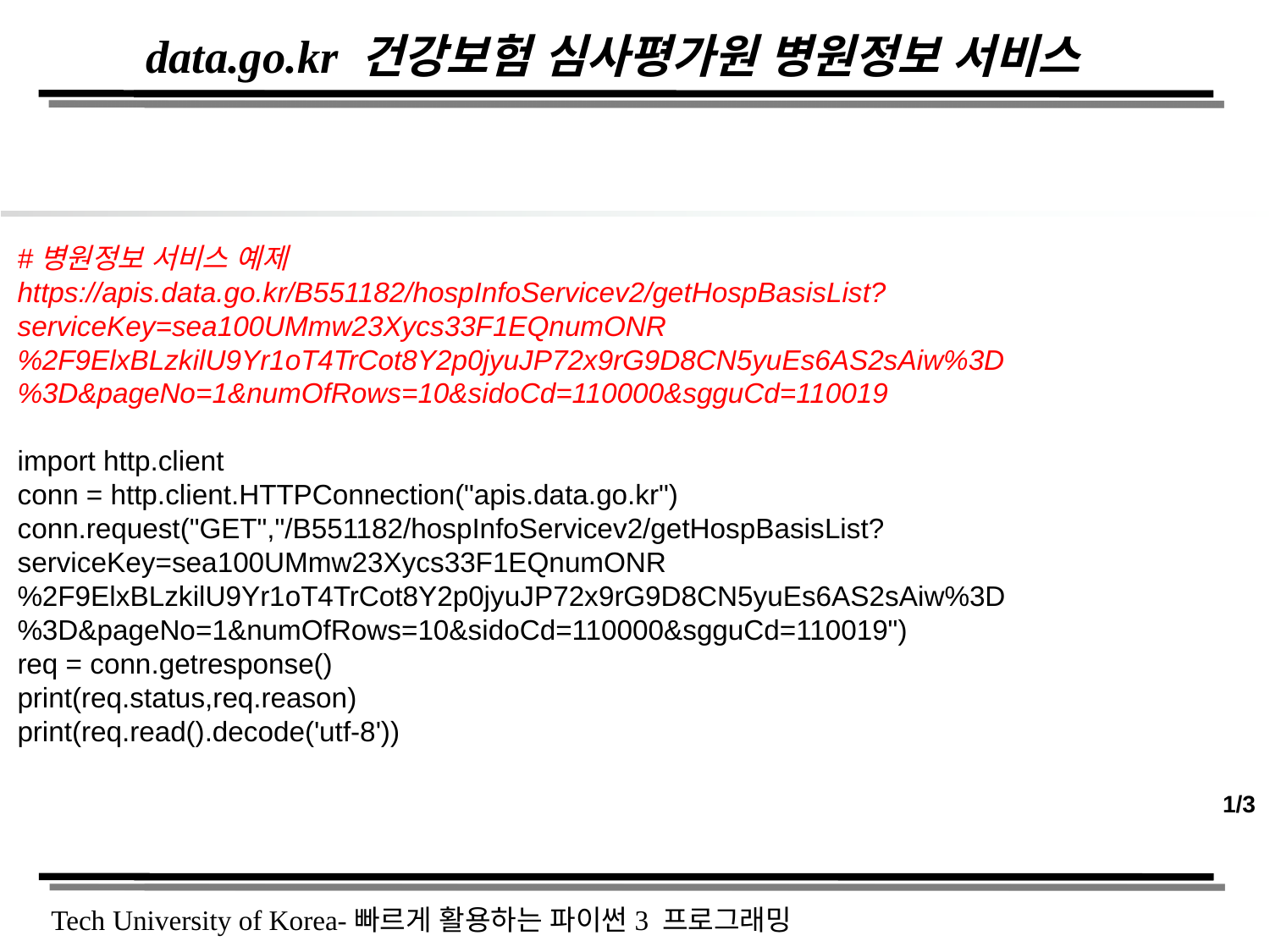

# data.go.kr 건강보험 심사평가원 병원정보 서비스

#병원정보 서비스 예제
https://apis.data.go.kr/B551182/hospInfoServicev2/getHospBasisList?serviceKey=sea100UMmw23Xycs33F1EQnumONR%2F9ElxBLzkilU9Yr1oT4TrCot8Y2p0jyuJP72x9rG9D8CN5yuEs6AS2sAiw%3D%3D&pageNo=1&numOfRows=10&sidoCd=110000&sgguCd=110019
import http.client
conn = http.client.HTTPConnection("apis.data.go.kr")
conn.request("GET","/B551182/hospInfoServicev2/getHospBasisList?serviceKey=sea100UMmw23Xycs33F1EQnumONR%2F9ElxBLzkilU9Yr1oT4TrCot8Y2p0jyuJP72x9rG9D8CN5yuEs6AS2sAiw%3D%3D&pageNo=1&numOfRows=10&sidoCd=110000&sgguCd=110019")
req = conn.getresponse()
print(req.status,req.reason)
print(req.read().decode('utf-8'))
1/3